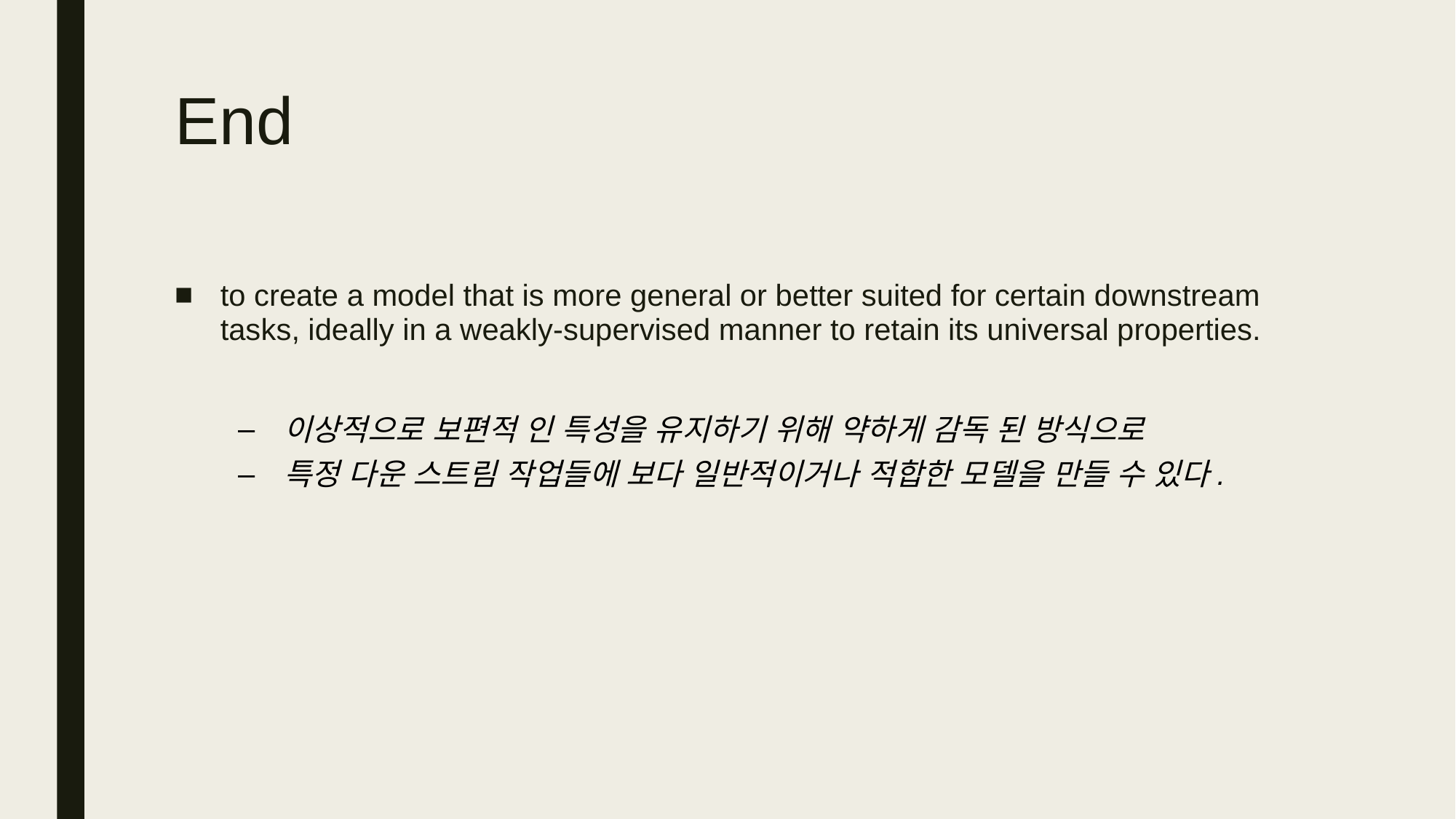

# End
to create a model that is more general or better suited for certain downstream tasks, ideally in a weakly-supervised manner to retain its universal properties.

이상적으로 보편적 인 특성을 유지하기 위해 약하게 감독 된 방식으로
특정 다운 스트림 작업들에 보다 일반적이거나 적합한 모델을 만들 수 있다.